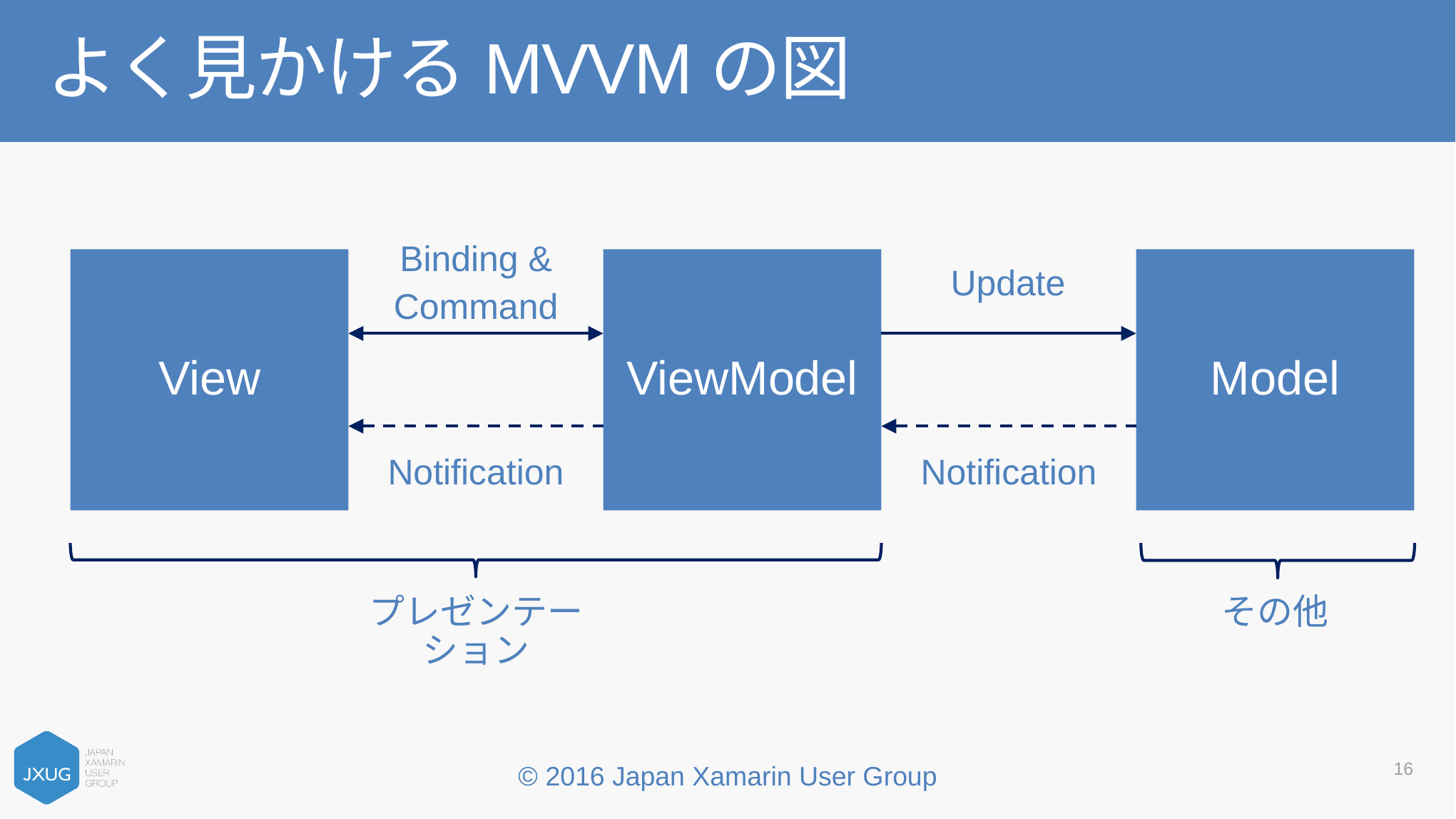

# よく見かけるMVVMの図

Binding &
Command
Update
View
ViewModel
Model

Notification
Notification
プレゼンテーション
その他
16